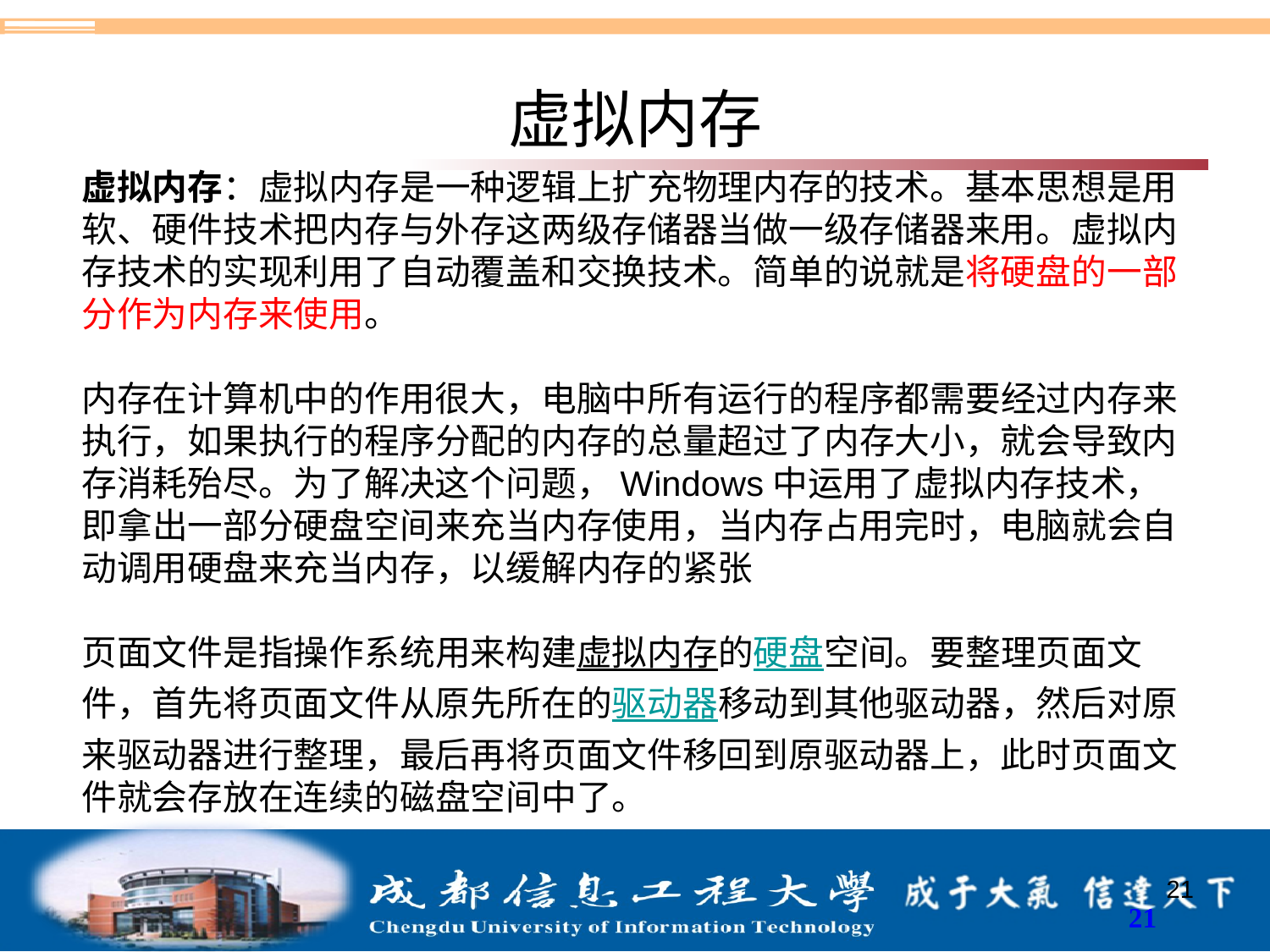

# 虚拟内存
虚拟内存：虚拟内存是一种逻辑上扩充物理内存的技术。基本思想是用软、硬件技术把内存与外存这两级存储器当做一级存储器来用。虚拟内存技术的实现利用了自动覆盖和交换技术。简单的说就是将硬盘的一部分作为内存来使用。

内存在计算机中的作用很大，电脑中所有运行的程序都需要经过内存来执行，如果执行的程序分配的内存的总量超过了内存大小，就会导致内存消耗殆尽。为了解决这个问题，Windows中运用了虚拟内存技术，即拿出一部分硬盘空间来充当内存使用，当内存占用完时，电脑就会自动调用硬盘来充当内存，以缓解内存的紧张

页面文件是指操作系统用来构建虚拟内存的硬盘空间。要整理页面文件，首先将页面文件从原先所在的驱动器移动到其他驱动器，然后对原来驱动器进行整理，最后再将页面文件移回到原驱动器上，此时页面文件就会存放在连续的磁盘空间中了。